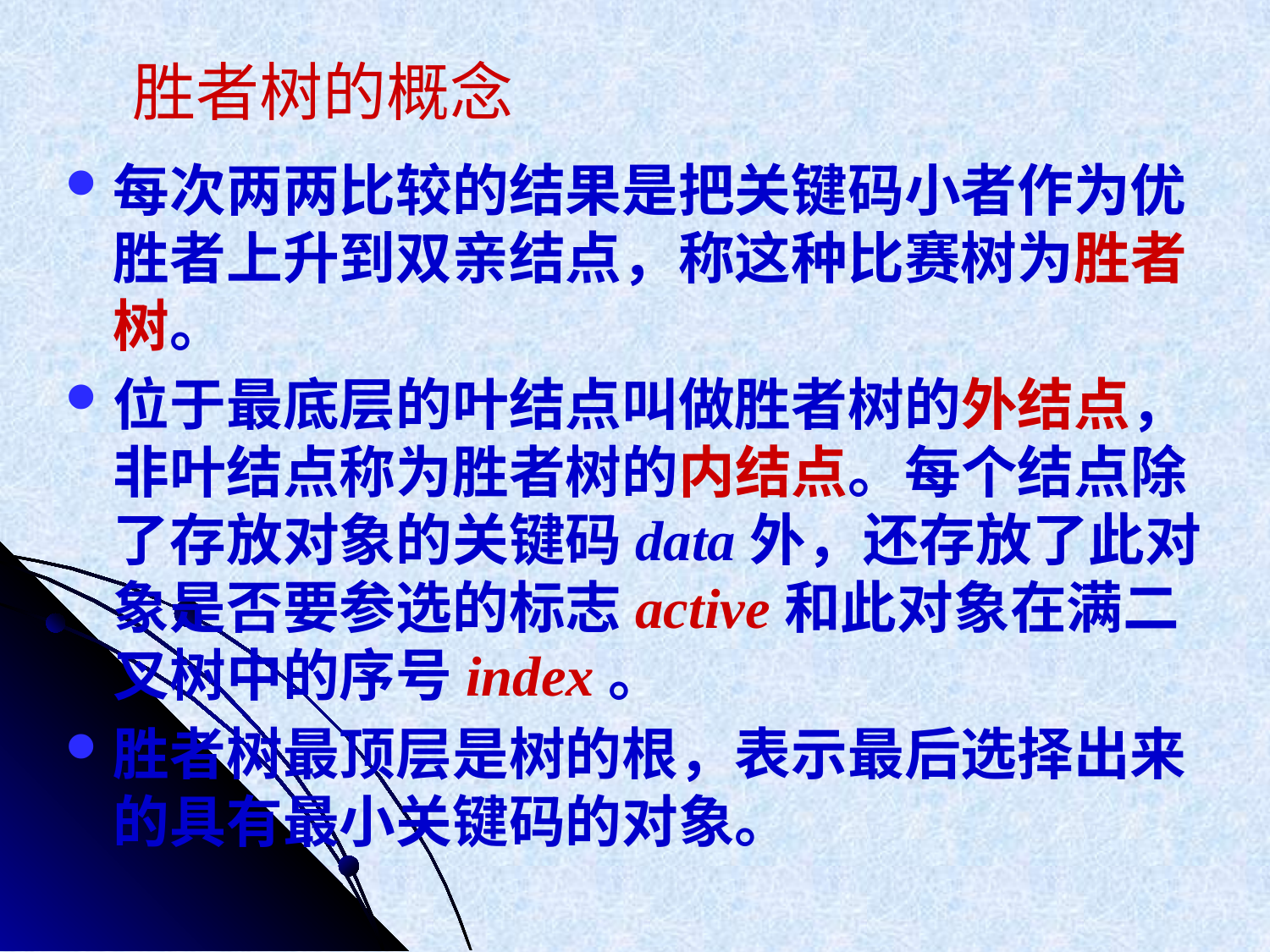

# 胜者树的概念
每次两两比较的结果是把关键码小者作为优胜者上升到双亲结点，称这种比赛树为胜者树。
位于最底层的叶结点叫做胜者树的外结点，非叶结点称为胜者树的内结点。每个结点除了存放对象的关键码data外，还存放了此对象是否要参选的标志active和此对象在满二叉树中的序号index。
胜者树最顶层是树的根，表示最后选择出来的具有最小关键码的对象。